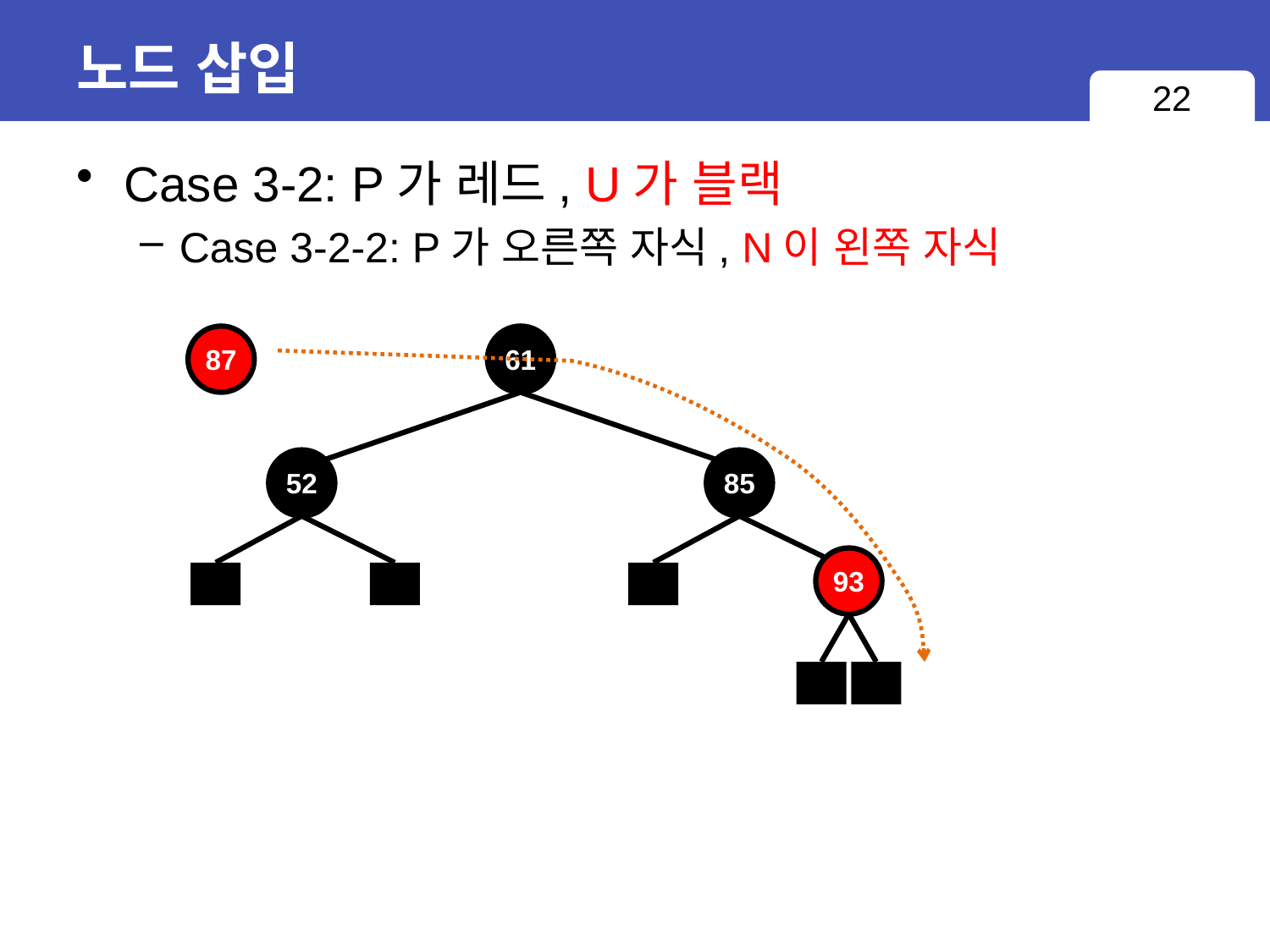

# 노드 삽입
22
Case 3-2: P가 레드, U가 블랙
Case 3-2-2: P가 오른쪽 자식, N이 왼쪽 자식
87
61

52
85
93